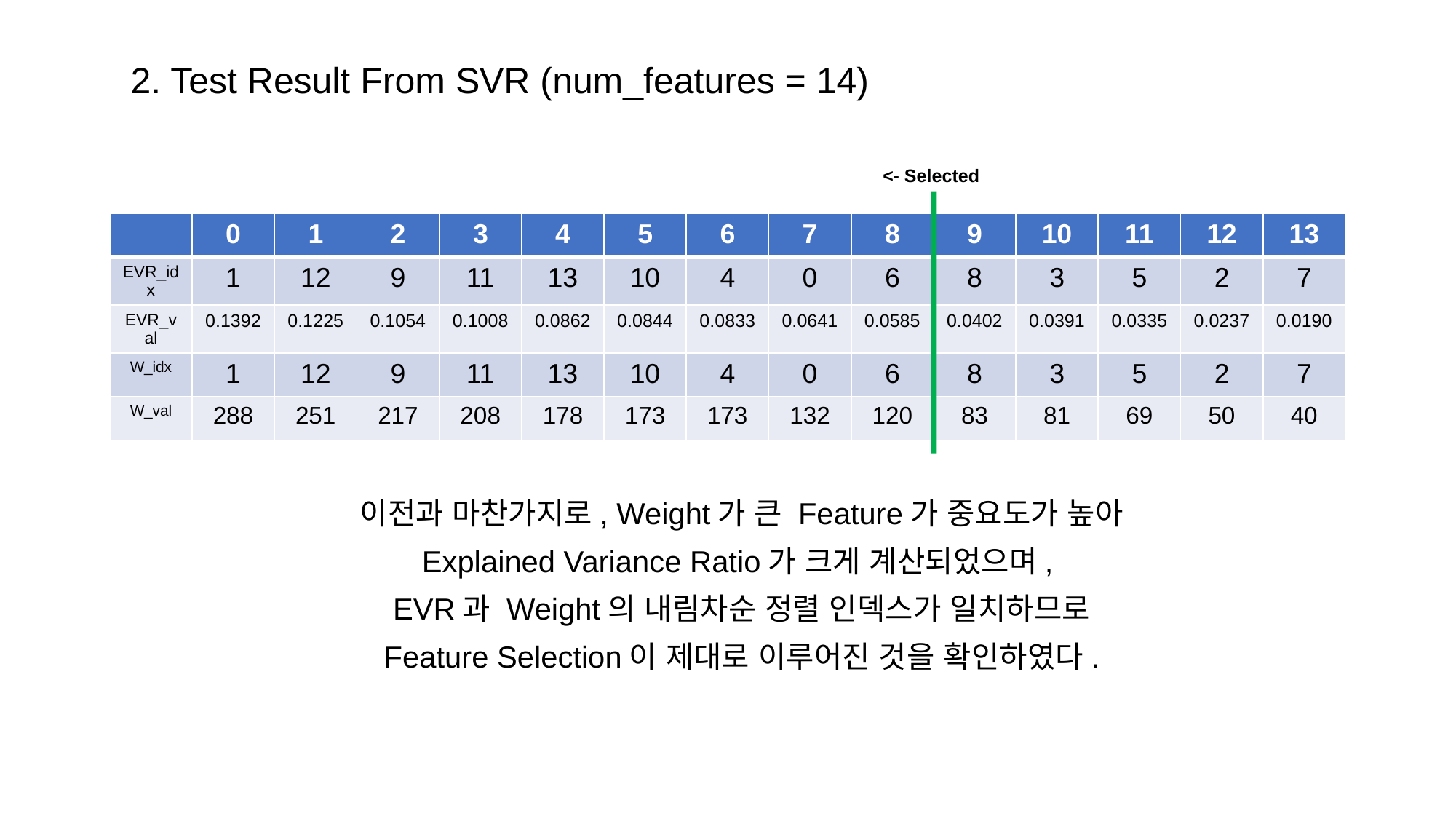

2. Test Result From SVR (num_features = 14)

이전과 마찬가지로, Weight가 큰 Feature가 중요도가 높아
Explained Variance Ratio가 크게 계산되었으며,
EVR과 Weight의 내림차순 정렬 인덱스가 일치하므로
Feature Selection이 제대로 이루어진 것을 확인하였다.

<- Selected

|  | 0 | 1 | 2 | 3 | 4 | 5 | 6 | 7 | 8 | 9 | 10 | 11 | 12 | 13 |
| --- | --- | --- | --- | --- | --- | --- | --- | --- | --- | --- | --- | --- | --- | --- |
| EVR\_idx | 1 | 12 | 9 | 11 | 13 | 10 | 4 | 0 | 6 | 8 | 3 | 5 | 2 | 7 |
| EVR\_val | 0.1392 | 0.1225 | 0.1054 | 0.1008 | 0.0862 | 0.0844 | 0.0833 | 0.0641 | 0.0585 | 0.0402 | 0.0391 | 0.0335 | 0.0237 | 0.0190 |
| W\_idx | 1 | 12 | 9 | 11 | 13 | 10 | 4 | 0 | 6 | 8 | 3 | 5 | 2 | 7 |
| W\_val | 288 | 251 | 217 | 208 | 178 | 173 | 173 | 132 | 120 | 83 | 81 | 69 | 50 | 40 |